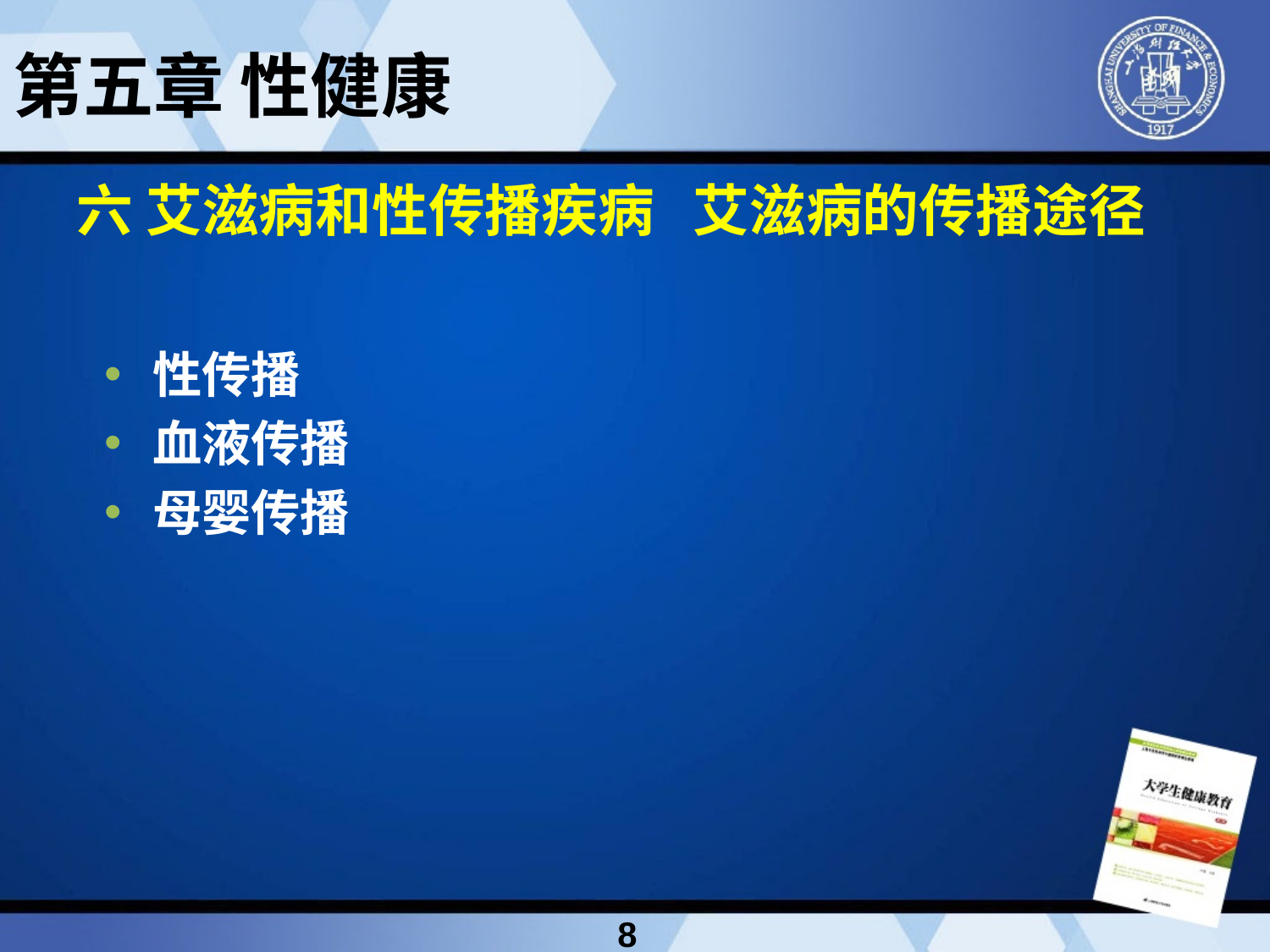

第五章 性健康
# 六 艾滋病和性传播疾病   艾滋病的传播途径
性传播
血液传播
母婴传播

8